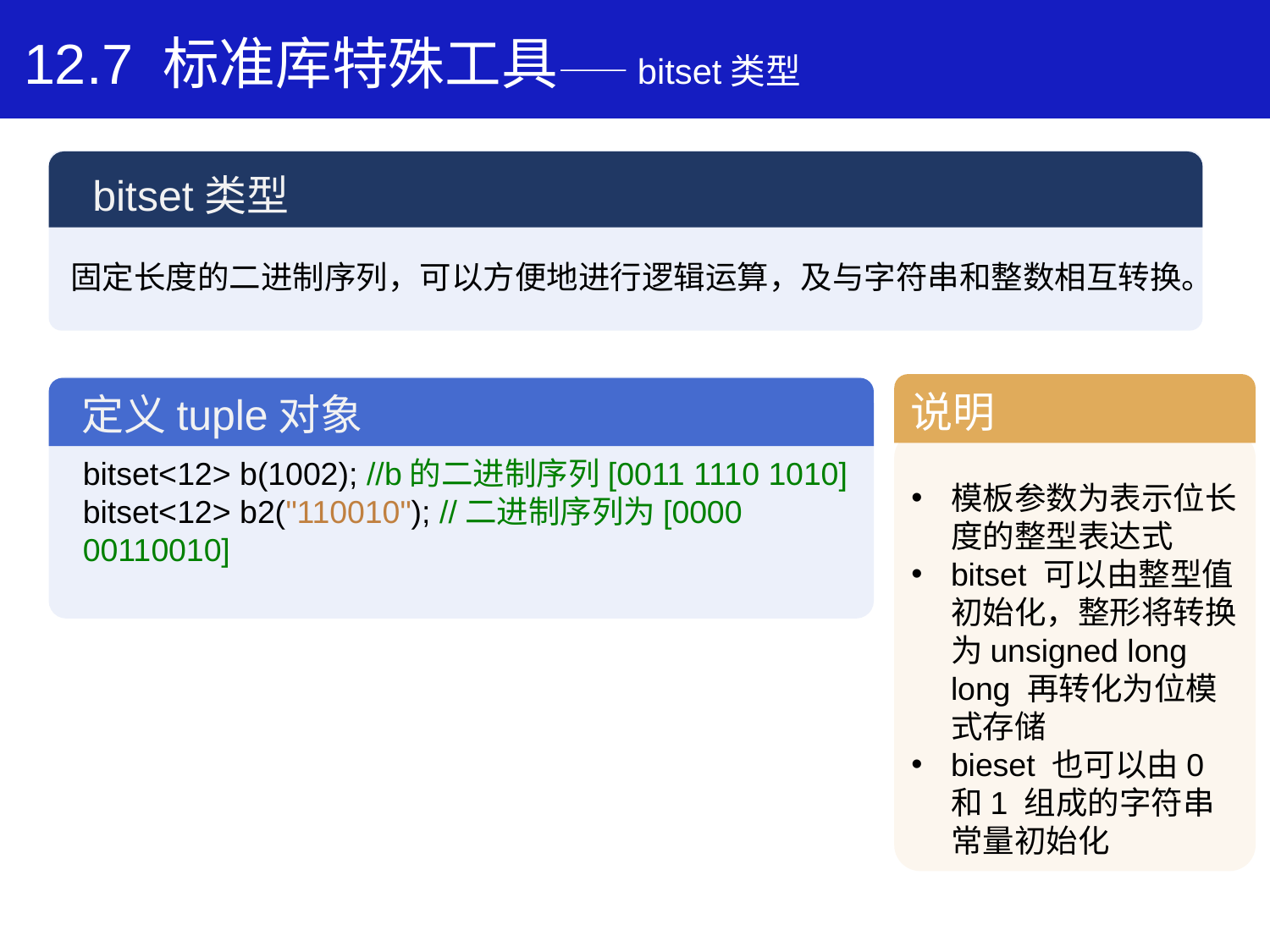

12.7 标准库特殊工具——bitset类型

bitset类型
固定长度的二进制序列，可以方便地进行逻辑运算，及与字符串和整数相互转换。
说明

定义tuple对象
bitset<12> b(1002); //b的二进制序列[0011 1110 1010]
bitset<12> b2("110010"); //二进制序列为[0000 00110010]
模板参数为表示位长度的整型表达式
bitset 可以由整型值初始化，整形将转换为unsigned long long 再转化为位模式存储
bieset 也可以由0 和1 组成的字符串常量初始化
62